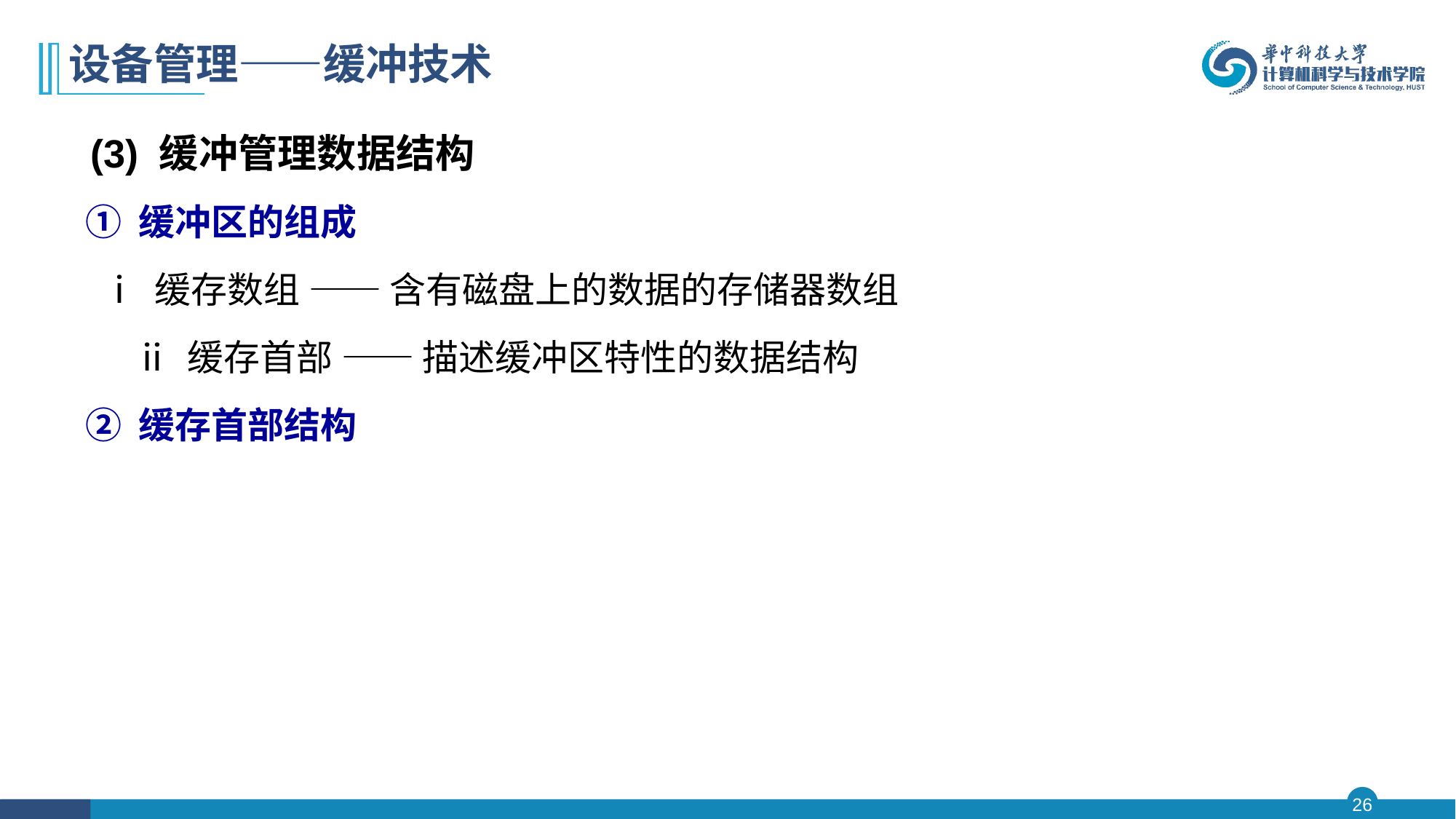

# 设备管理——缓冲技术
  (3) 缓冲管理数据结构
  ① 缓冲区的组成
    ⅰ 缓存数组 —— 含有磁盘上的数据的存储器数组
        ⅱ 缓存首部 —— 描述缓冲区特性的数据结构
  ② 缓存首部结构